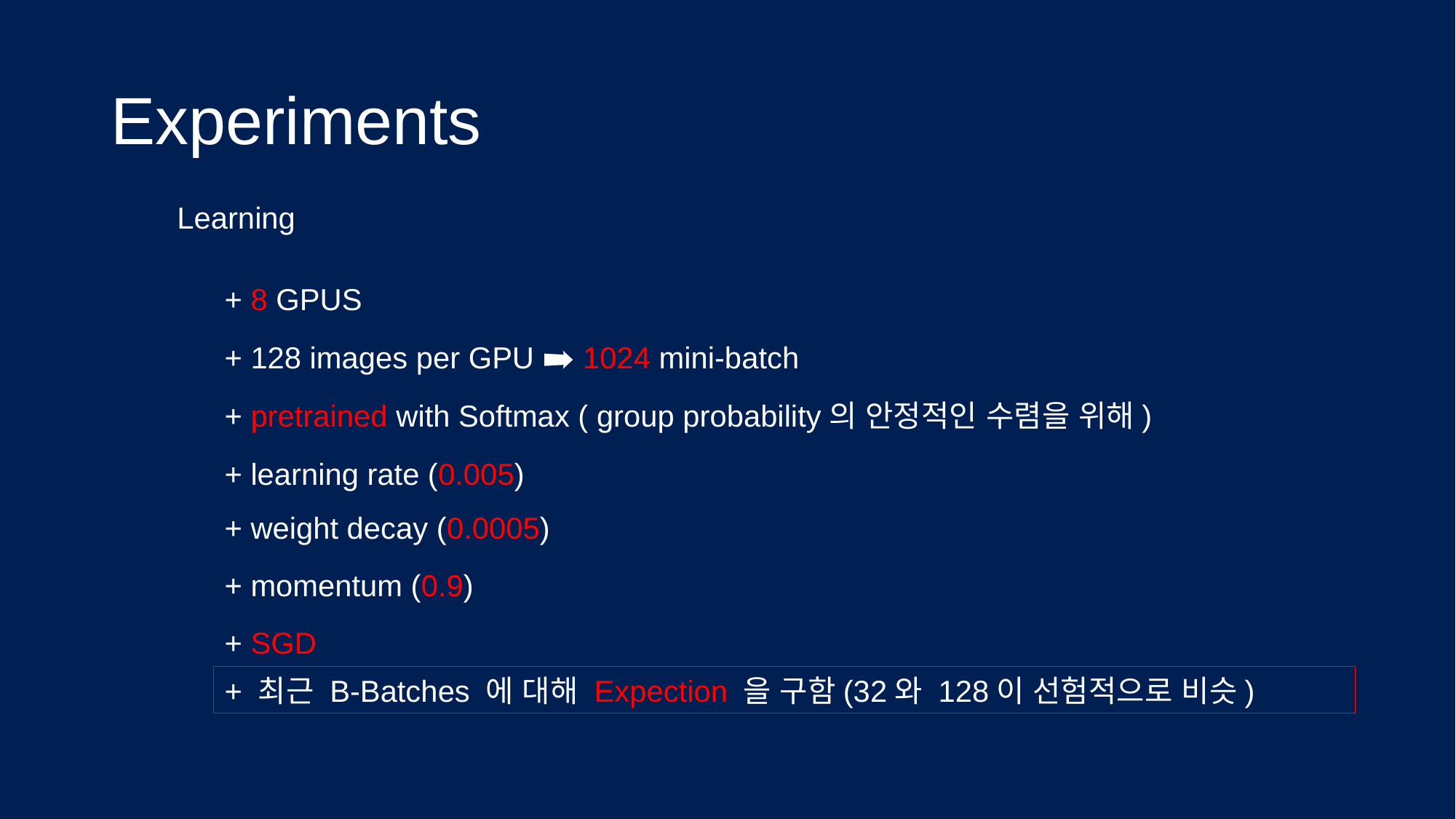

# Experiments
Learning
+ 8 GPUS
+ 128 images per GPU ➡️ 1024 mini-batch
+ pretrained with Softmax ( group probability의 안정적인 수렴을 위해)
+ learning rate (0.005)
+ weight decay (0.0005)
+ momentum (0.9)
+ SGD
+ 최근 B-Batches 에 대해 Expection 을 구함(32와 128이 선험적으로 비슷)